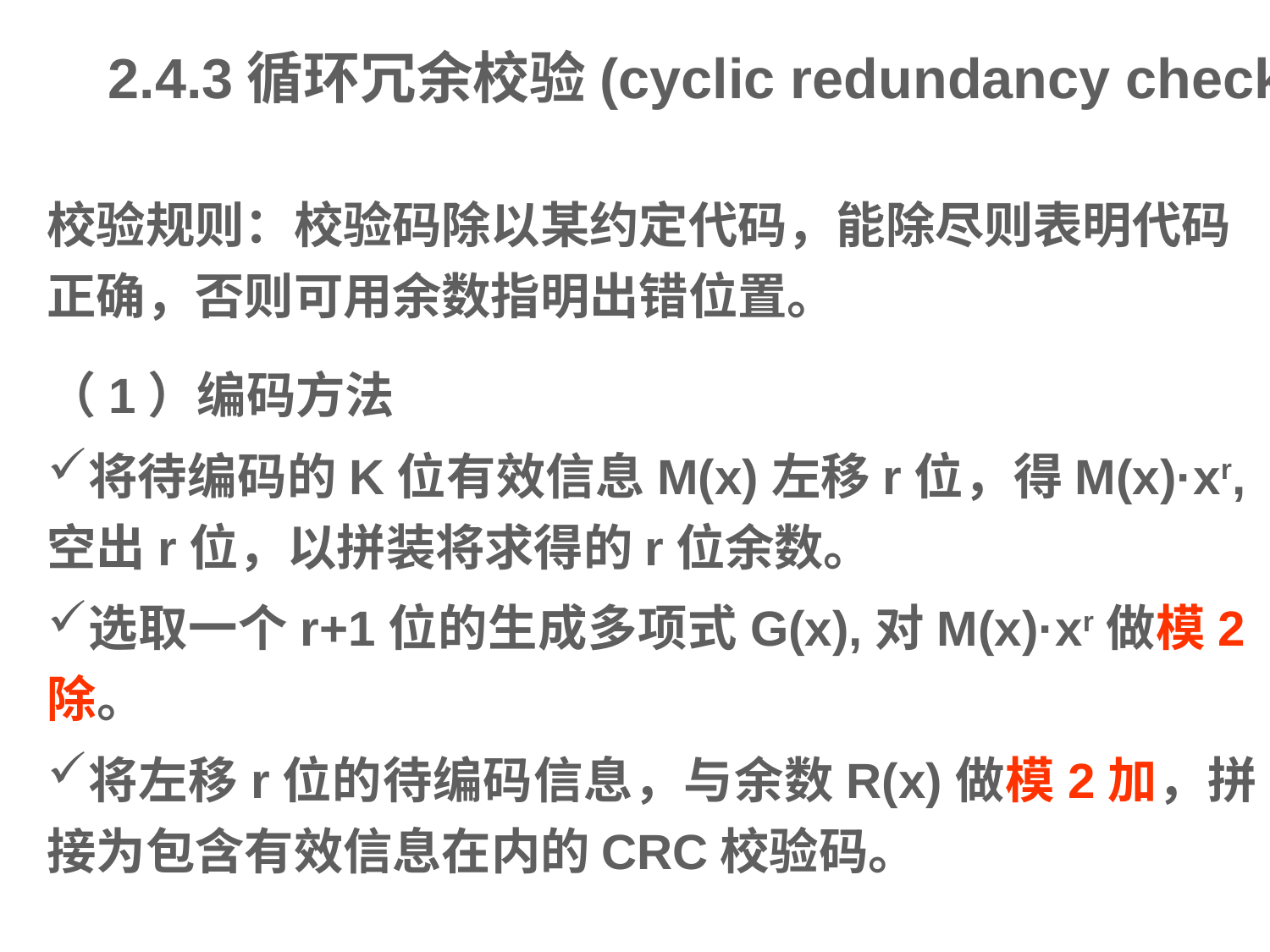

2.4.3循环冗余校验(cyclic redundancy check)
校验规则：校验码除以某约定代码，能除尽则表明代码正确，否则可用余数指明出错位置。
（1）编码方法
将待编码的K位有效信息M(x)左移r位，得M(x)·xr,空出r位，以拼装将求得的r位余数。
选取一个r+1位的生成多项式G(x),对M(x)·xr做模2除。
将左移r位的待编码信息，与余数R(x)做模2加，拼接为包含有效信息在内的CRC校验码。